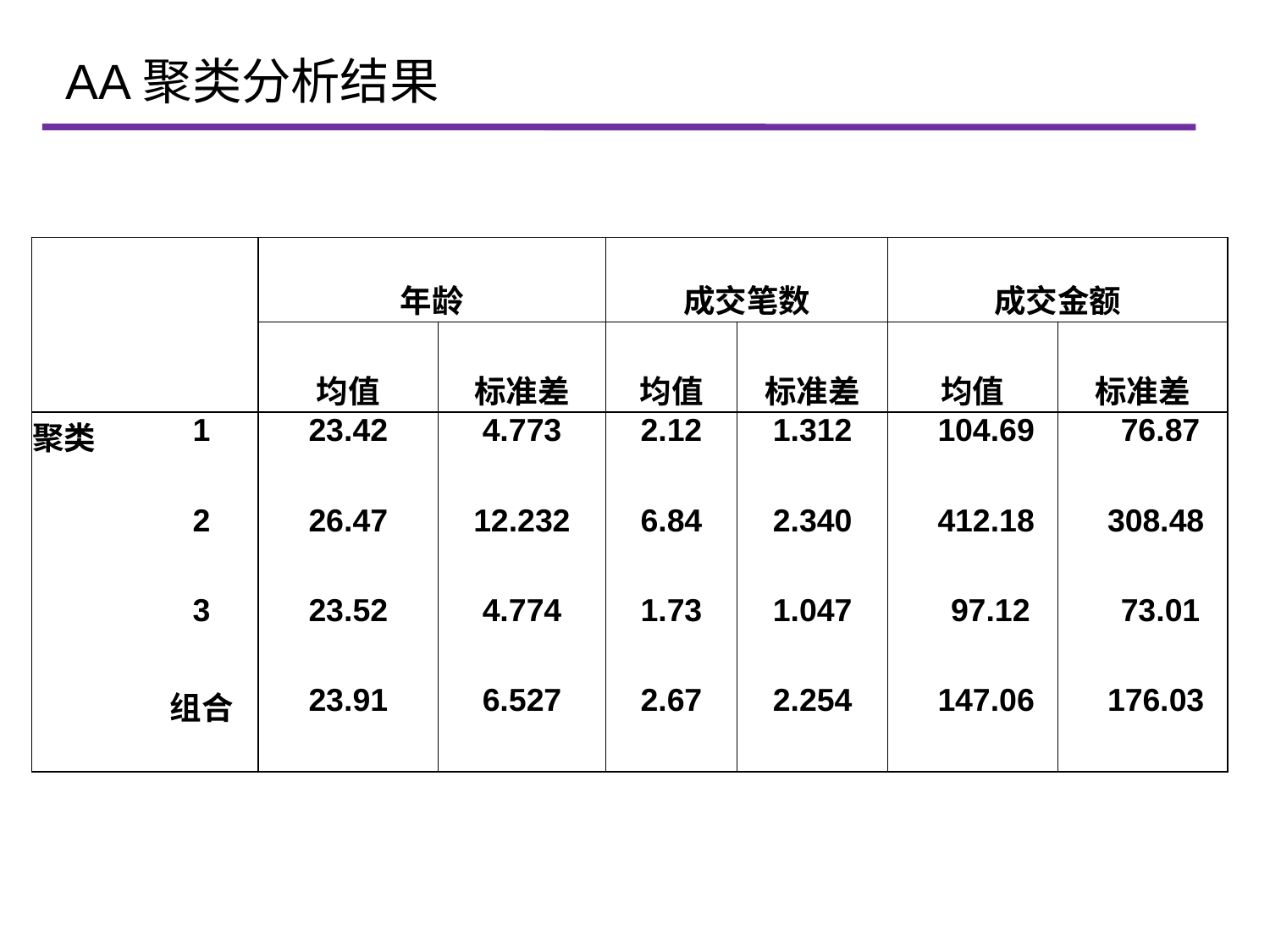

# AA聚类分析结果
|  |  | 年龄 |  | 成交笔数 |  | 成交金额 |  |
| --- | --- | --- | --- | --- | --- | --- | --- |
|  |  | 均值 | 标准差 | 均值 | 标准差 | 均值 | 标准差 |
| 聚类 | 1 | 23.42 | 4.773 | 2.12 | 1.312 | 104.69 | 76.87 |
|  | 2 | 26.47 | 12.232 | 6.84 | 2.340 | 412.18 | 308.48 |
|  | 3 | 23.52 | 4.774 | 1.73 | 1.047 | 97.12 | 73.01 |
|  | 组合 | 23.91 | 6.527 | 2.67 | 2.254 | 147.06 | 176.03 |